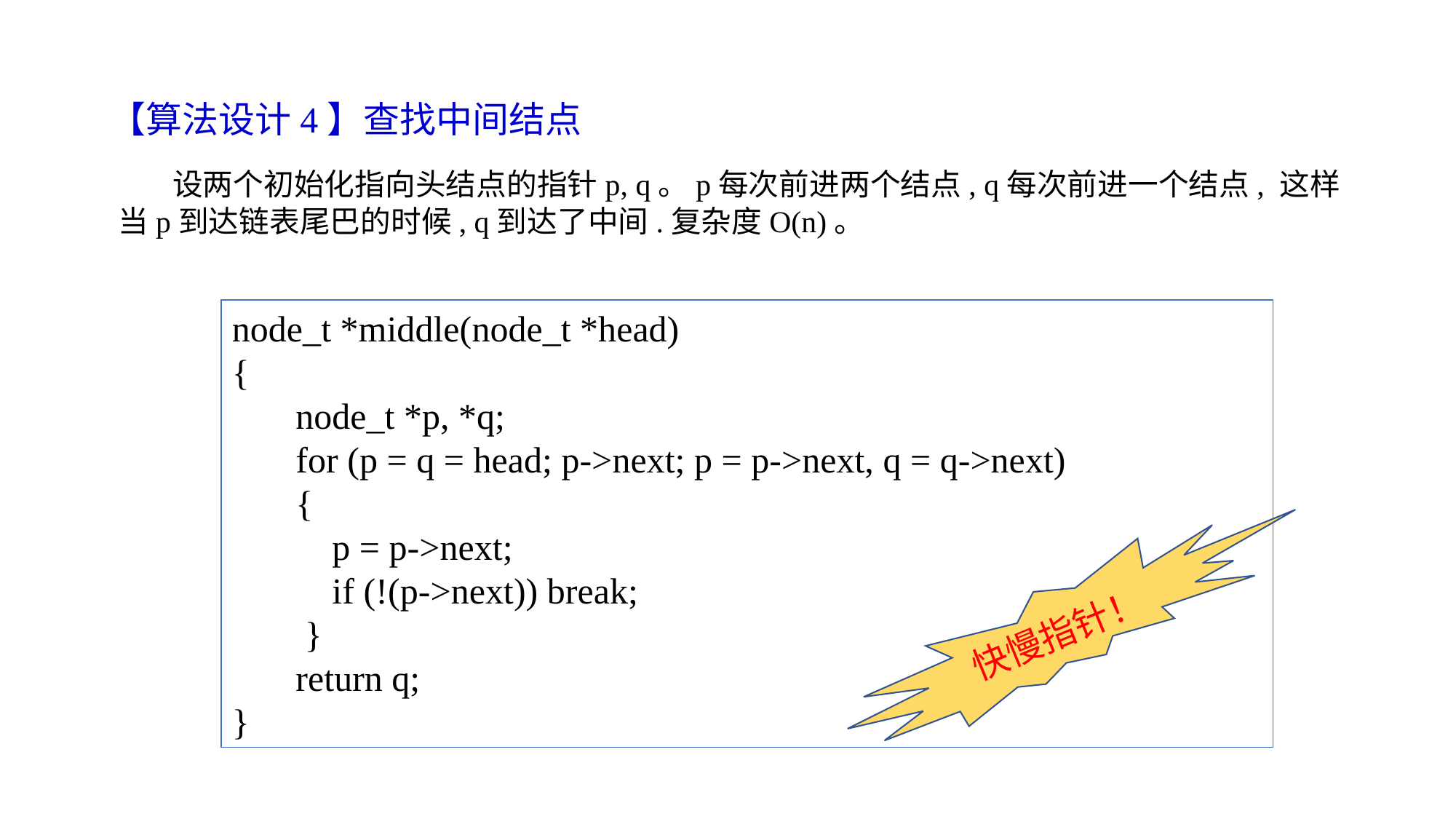

【算法设计4】查找中间结点
       设两个初始化指向头结点的指针p, q。p每次前进两个结点, q每次前进一个结点, 这样当p到达链表尾巴的时候, q到达了中间.复杂度O(n)。
node_t *middle(node_t *head)
{
       node_t *p, *q;
       for (p = q = head; p->next; p = p->next, q = q->next)
       {
           p = p->next;
           if (!(p->next)) break;
        }
       return q;
}
快慢指针！